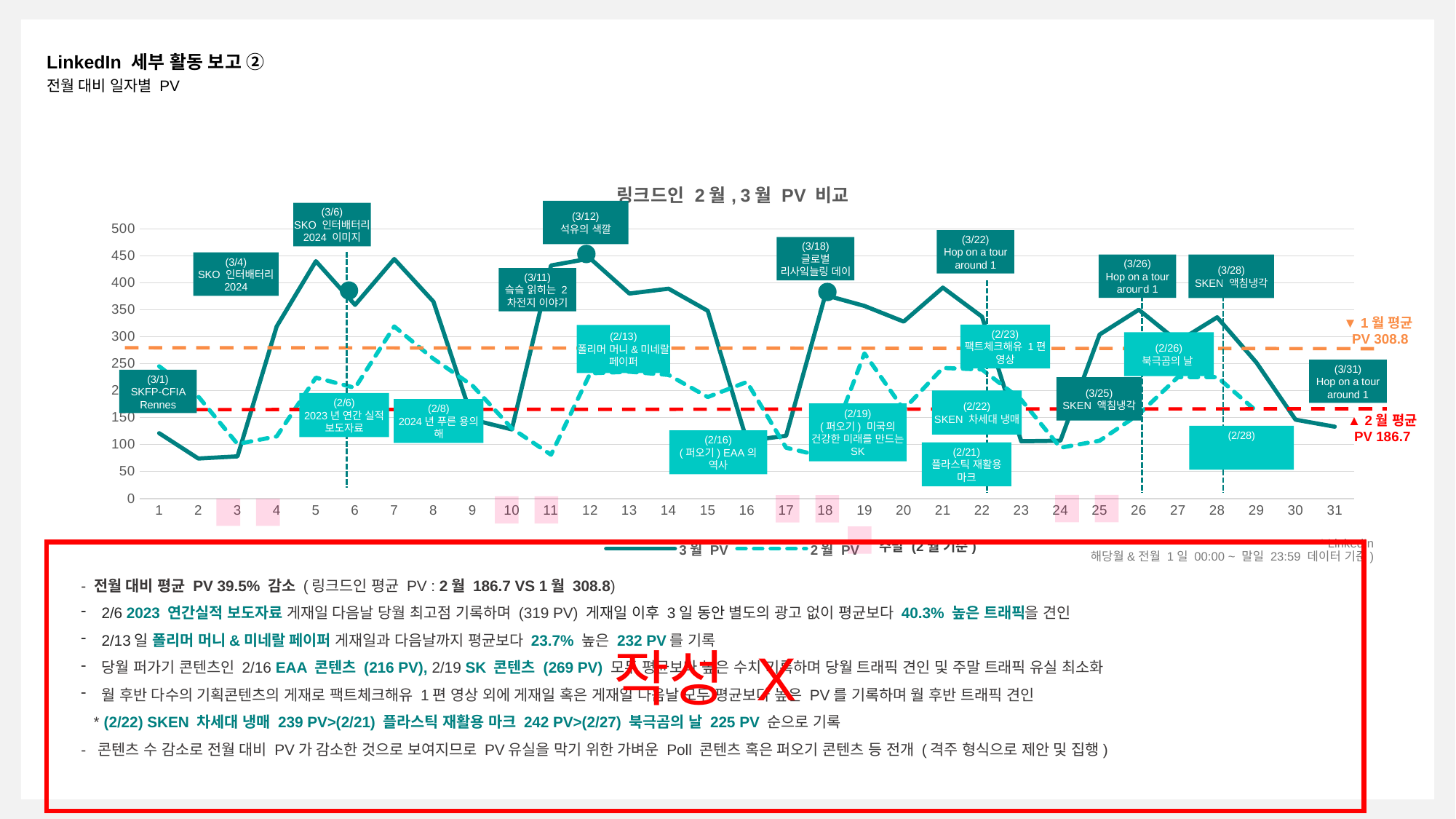

LinkedIn 세부 활동 보고 ②
전월 대비 일자별 PV

### Chart:

| Category | 3월 PV | 2월 PV |
|---|---|---|
| 1 | 121.0 | 245.0 |
| 2 | 74.0 | 189.0 |
| 3 | 78.0 | 101.0 |
| 4 | 319.0 | 115.0 |
| 5 | 440.0 | 224.0 |
| 6 | 359.0 | 205.0 |
| 7 | 444.0 | 319.0 |
| 8 | 365.0 | 259.0 |
| 9 | 146.0 | 209.0 |
| 10 | 128.0 | 130.0 |
| 11 | 432.0 | 81.0 |
| 12 | 445.0 | 232.0 |
| 13 | 380.0 | 235.0 |
| 14 | 389.0 | 229.0 |
| 15 | 348.0 | 188.0 |
| 16 | 107.0 | 216.0 |
| 17 | 116.0 | 94.0 |
| 18 | 377.0 | 77.0 |
| 19 | 357.0 | 269.0 |
| 20 | 328.0 | 165.0 |
| 21 | 391.0 | 242.0 |
| 22 | 337.0 | 239.0 |
| 23 | 106.0 | 183.0 |
| 24 | 107.0 | 94.0 |
| 25 | 304.0 | 107.0 |
| 26 | 350.0 | 156.0 |
| 27 | 291.0 | 225.0 |
| 28 | 336.0 | 225.0 |
| 29 | 252.0 | 162.0 |
| 30 | 146.0 | None |
| 31 | 133.0 | None |
(3/12)
석유의 색깔
(3/6)
SKO 인터배터리 2024 이미지
(3/22)
Hop on a tour around 1
(3/18)
글로벌 리사잌늘링 데이

(3/4)
SKO 인터배터리 2024
(3/26)
Hop on a tour around 1
(3/28)
SKEN 액침냉각
(3/11)
슼슼 읽히는 2차전지 이야기

▼ 1월 평균
 PV 308.8
(2/23)
팩트체크해유 1편 영상
(2/13)
폴리머 머니&미네랄 페이퍼
(2/26)
북극곰의 날
(3/31)
Hop on a tour around 1
(3/1)
SKFP-CFIA Rennes
(3/25)
SKEN 액침냉각
(2/22)
SKEN 차세대 냉매
(2/6)
2023년 연간 실적
보도자료
(2/8)
2024년 푸른 용의 해
(2/19)
(퍼오기) 미국의 건강한 미래를 만드는 SK
▲ 2월 평균 PV 186.7
(2/28)
SKEN X 아이소톱 X SKT MOU
(2/16)
(퍼오기) EAA의 역사
(2/21)
플라스틱 재활용 마크

주말 (2월 기준)

* LinkedIn
해당월&전월 1일 00:00 ~ 말일 23:59 데이터 기준)
작성 X
- 전월 대비 평균 PV 39.5% 감소 (링크드인 평균 PV : 2월 186.7 VS 1월 308.8)
2/6 2023 연간실적 보도자료 게재일 다음날 당월 최고점 기록하며 (319 PV) 게재일 이후 3일 동안 별도의 광고 없이 평균보다 40.3% 높은 트래픽을 견인
2/13일 폴리머 머니&미네랄 페이퍼 게재일과 다음날까지 평균보다 23.7% 높은 232 PV를 기록
당월 퍼가기 콘텐츠인 2/16 EAA 콘텐츠 (216 PV), 2/19 SK 콘텐츠 (269 PV) 모두 평균보다 높은 수치 기록하며 당월 트래픽 견인 및 주말 트래픽 유실 최소화
월 후반 다수의 기획콘텐츠의 게재로 팩트체크해유 1편 영상 외에 게재일 혹은 게재일 다음날 모두 평균보다 높은 PV를 기록하며 월 후반 트래픽 견인
   * (2/22) SKEN 차세대 냉매 239 PV>(2/21) 플라스틱 재활용 마크 242 PV>(2/27) 북극곰의 날 225 PV 순으로 기록
-  콘텐츠 수 감소로 전월 대비 PV가 감소한 것으로 보여지므로 PV유실을 막기 위한 가벼운 Poll 콘텐츠 혹은 퍼오기 콘텐츠 등 전개 (격주 형식으로 제안 및 집행)